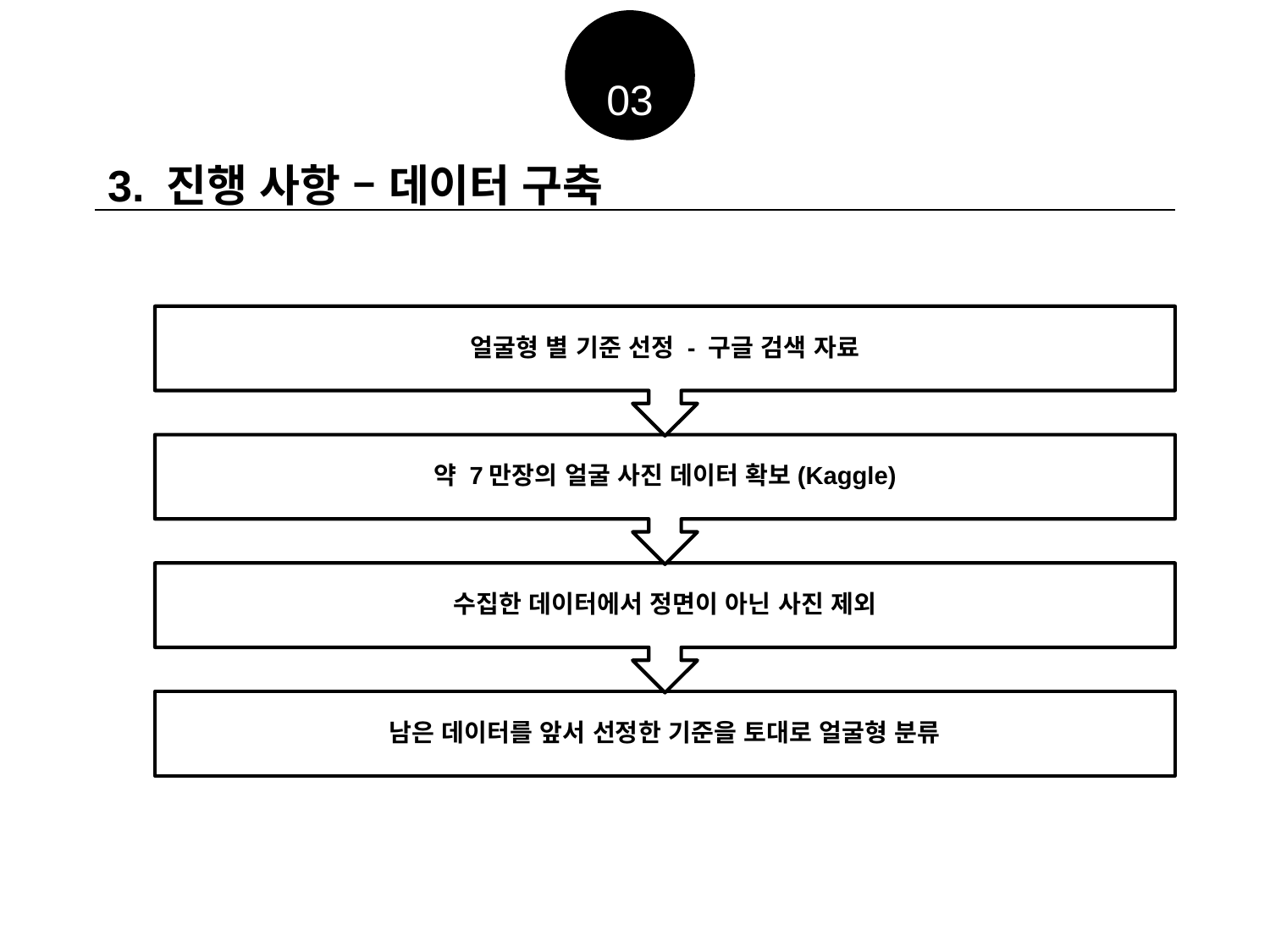

03
| 3. 진행 사항 – 데이터 구축 |
| --- |
남은 데이터를 앞서 선정한 기준을 토대로 얼굴형 분류
수집한 데이터에서 정면이 아닌 사진 제외
약 7만장의 얼굴 사진 데이터 확보(Kaggle)
얼굴형 별 기준 선정 - 구글 검색 자료